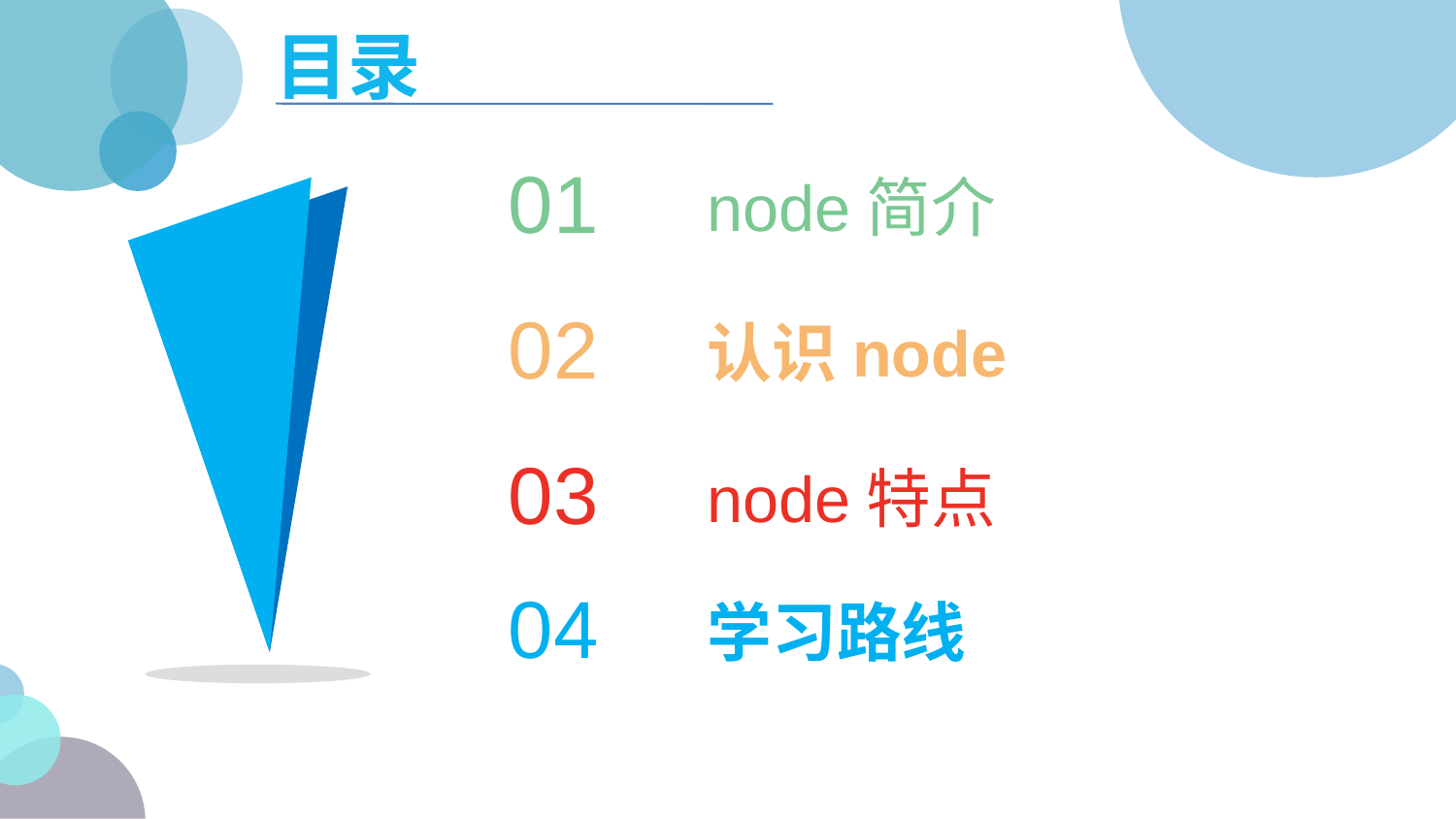

目录

01
node简介

02
认识node
03

node特点

04
学习路线

2